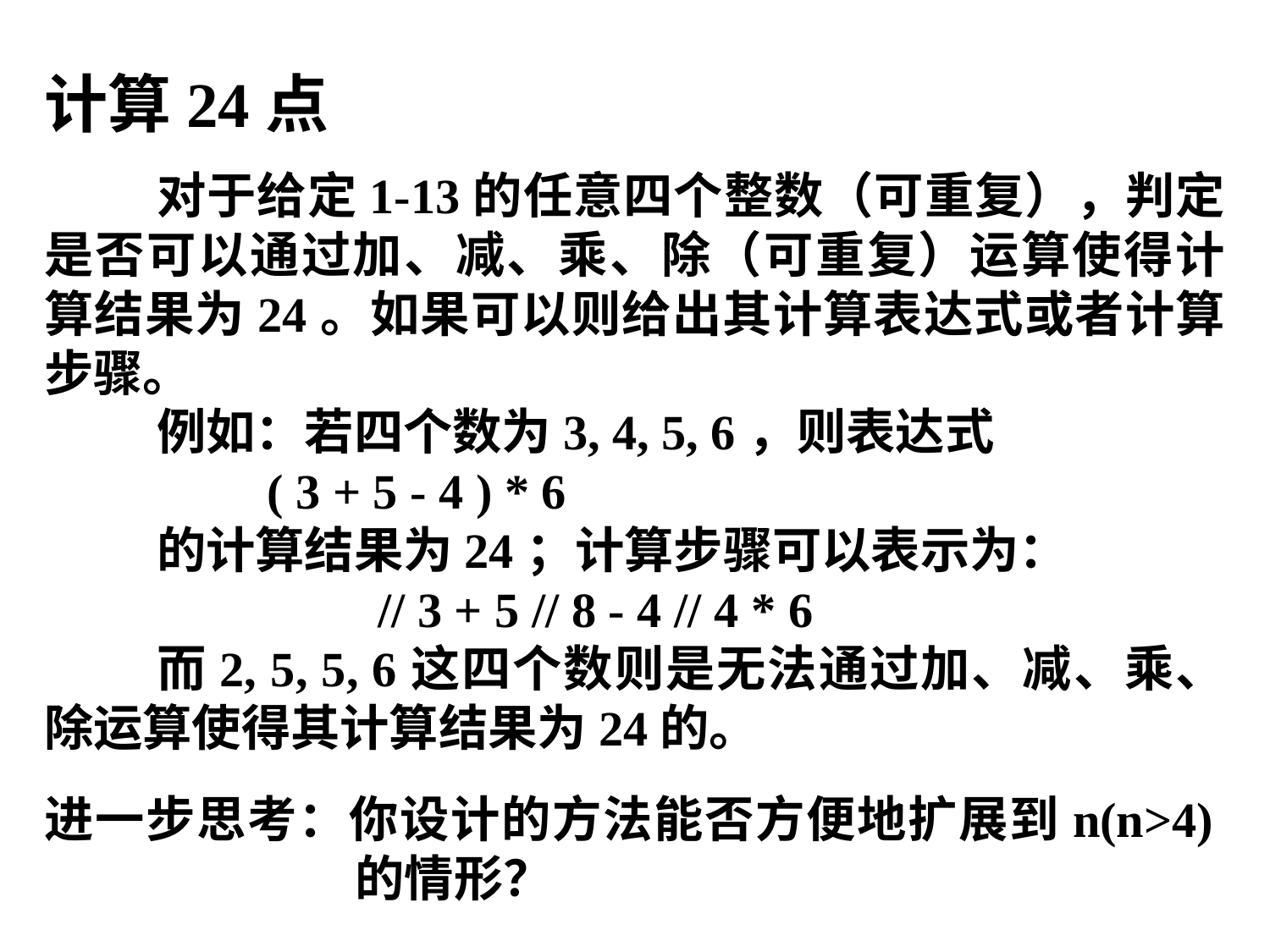

计算24点
对于给定1-13的任意四个整数（可重复），判定是否可以通过加、减、乘、除（可重复）运算使得计算结果为24。如果可以则给出其计算表达式或者计算步骤。
例如：若四个数为3, 4, 5, 6，则表达式
         ( 3 + 5 - 4 ) * 6
的计算结果为24；计算步骤可以表示为：
                  // 3 + 5 // 8 - 4 // 4 * 6
而2, 5, 5, 6这四个数则是无法通过加、减、乘、除运算使得其计算结果为24的。
进一步思考：你设计的方法能否方便地扩展到n(n>4)的情形？